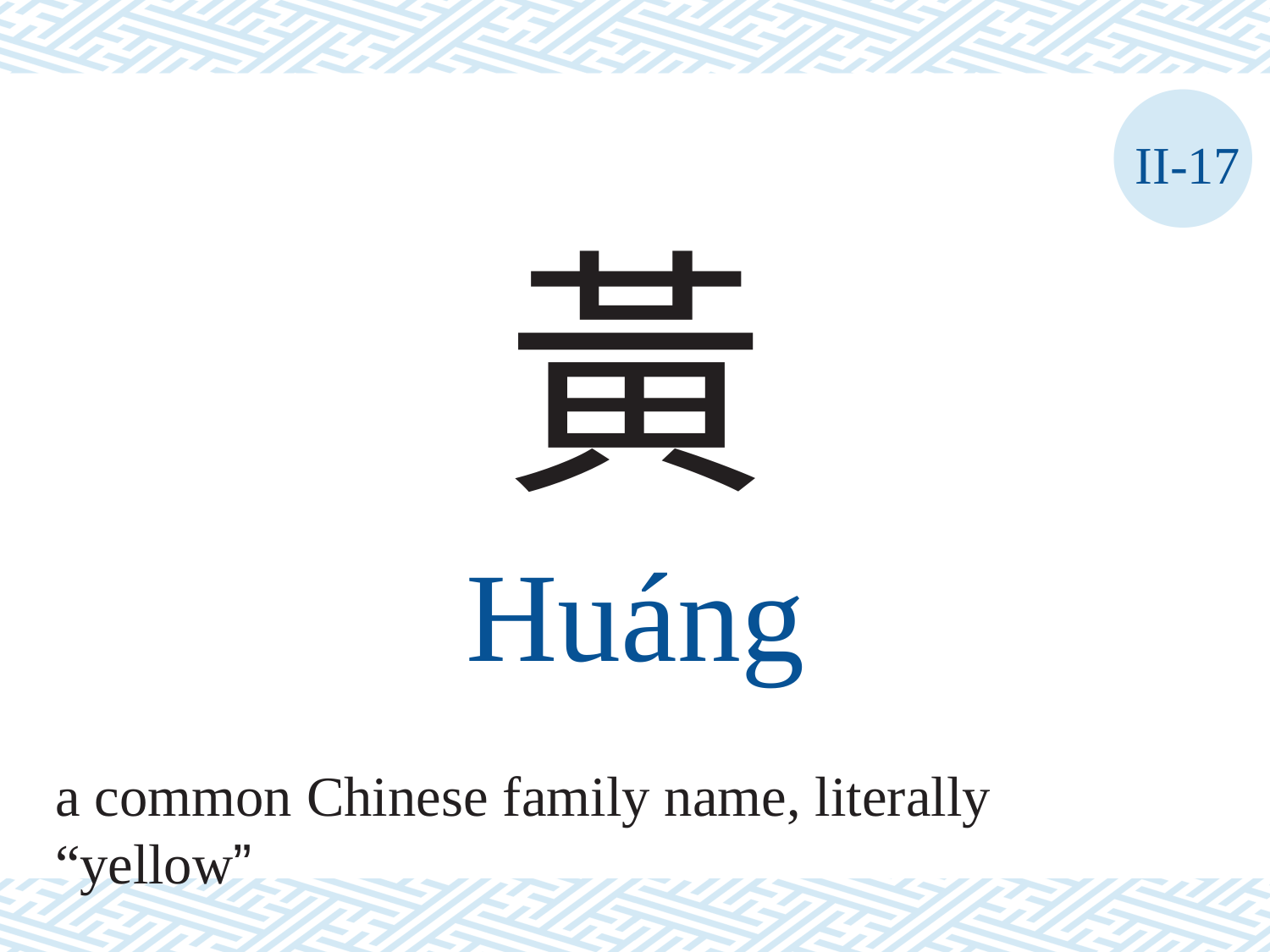

II-17
黃
Huáng
a common Chinese family name, literally “yellow”